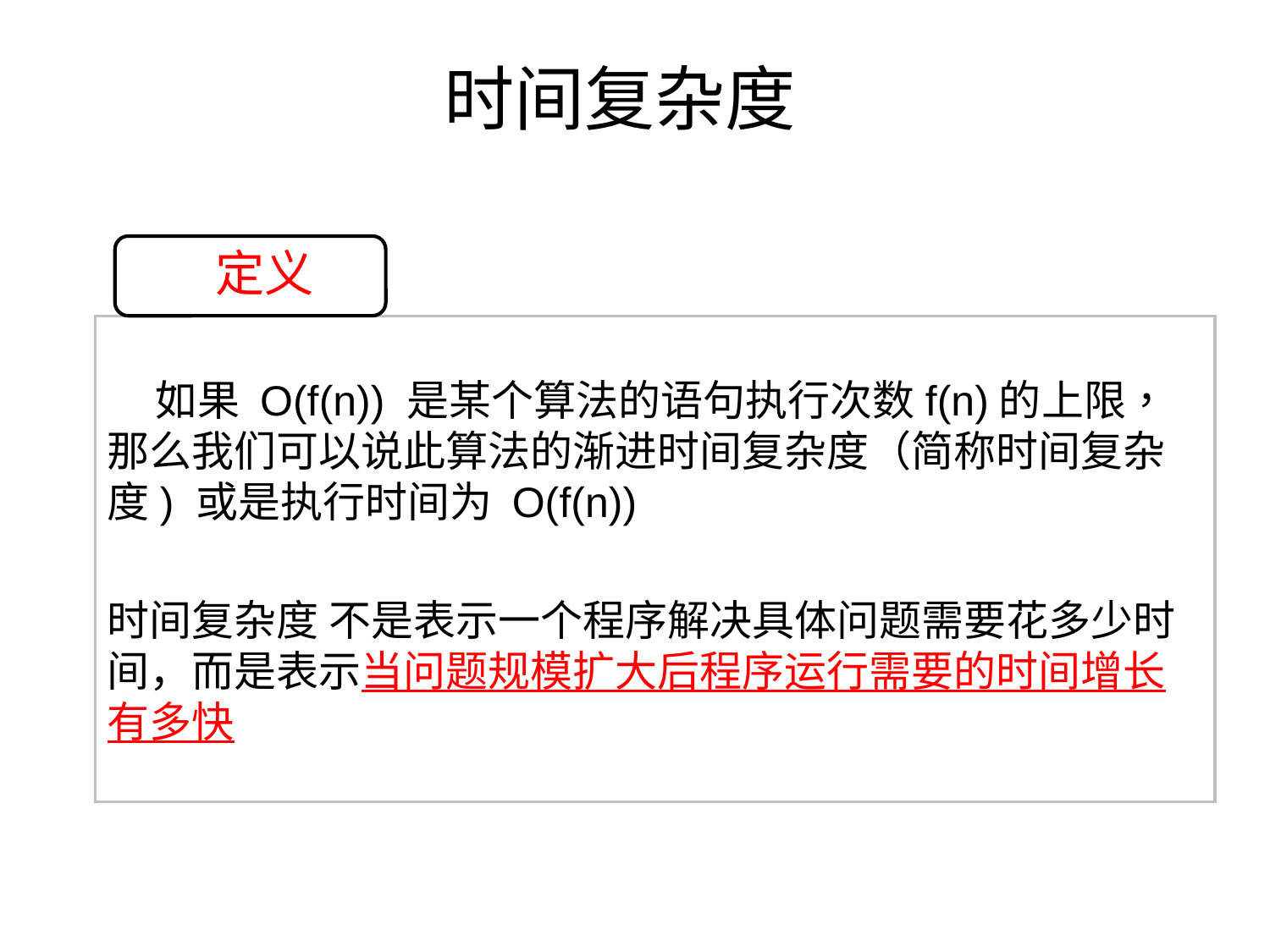

# 时间复杂度
定义

    如果 O(f(n)) 是某个算法的语句执行次数f(n)的上限，那么我们可以说此算法的渐进时间复杂度（简称时间复杂度) 或是执行时间为 O(f(n))

时间复杂度 不是表示一个程序解决具体问题需要花多少时间，而是表示当问题规模扩大后程序运行需要的时间增长有多快

78